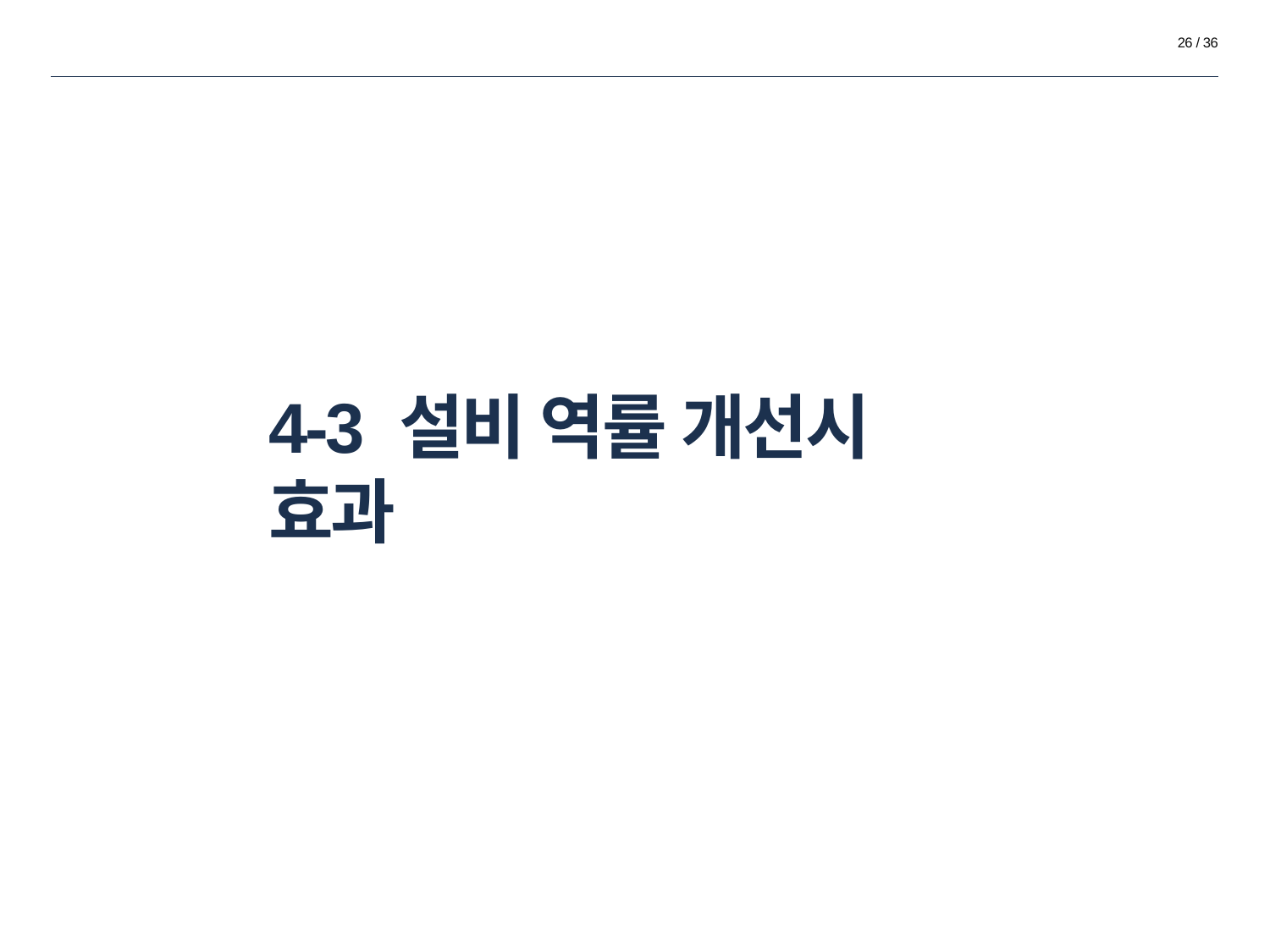

26 / 36
# 4-3 설비 역률 개선시 효과